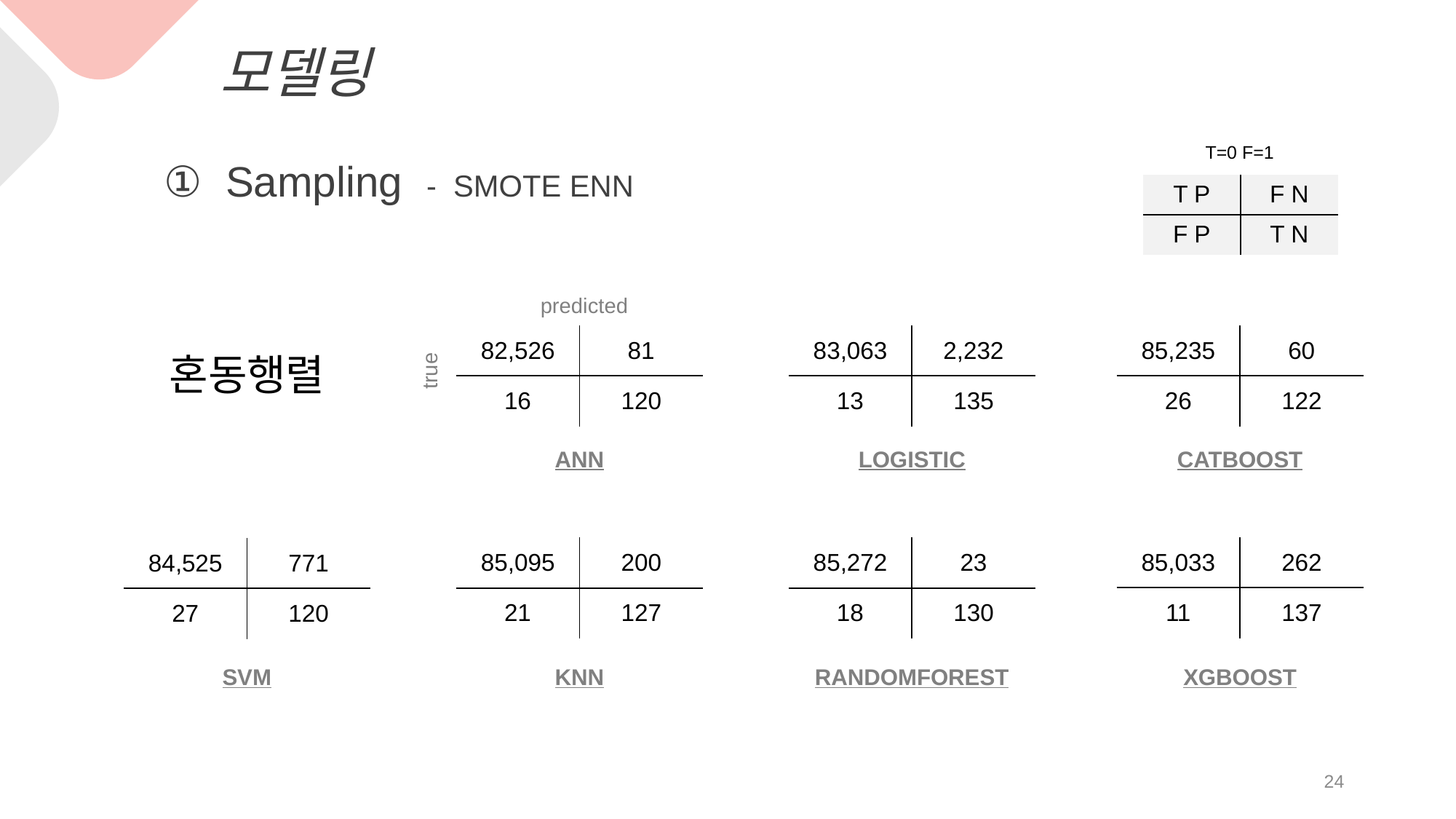

모델링
①  Sampling  -  SMOTE ENN
T=0 F=1
| T P | F N |
| --- | --- |
| F P | T N |
predicted
true
| 82,526 | 81 |
| --- | --- |
| 16 | 120 |
| 83,063 | 2,232 |
| --- | --- |
| 13 | 135 |
| 85,235 | 60 |
| --- | --- |
| 26 | 122 |
혼동행렬
CATBOOST
LOGISTIC
ANN
| 85,033 | 262 |
| --- | --- |
| 11 | 137 |
| 85,095 | 200 |
| --- | --- |
| 21 | 127 |
| 85,272 | 23 |
| --- | --- |
| 18 | 130 |
| 84,525 | 771 |
| --- | --- |
| 27 | 120 |
RANDOMFOREST
XGBOOST
KNN
SVM
24